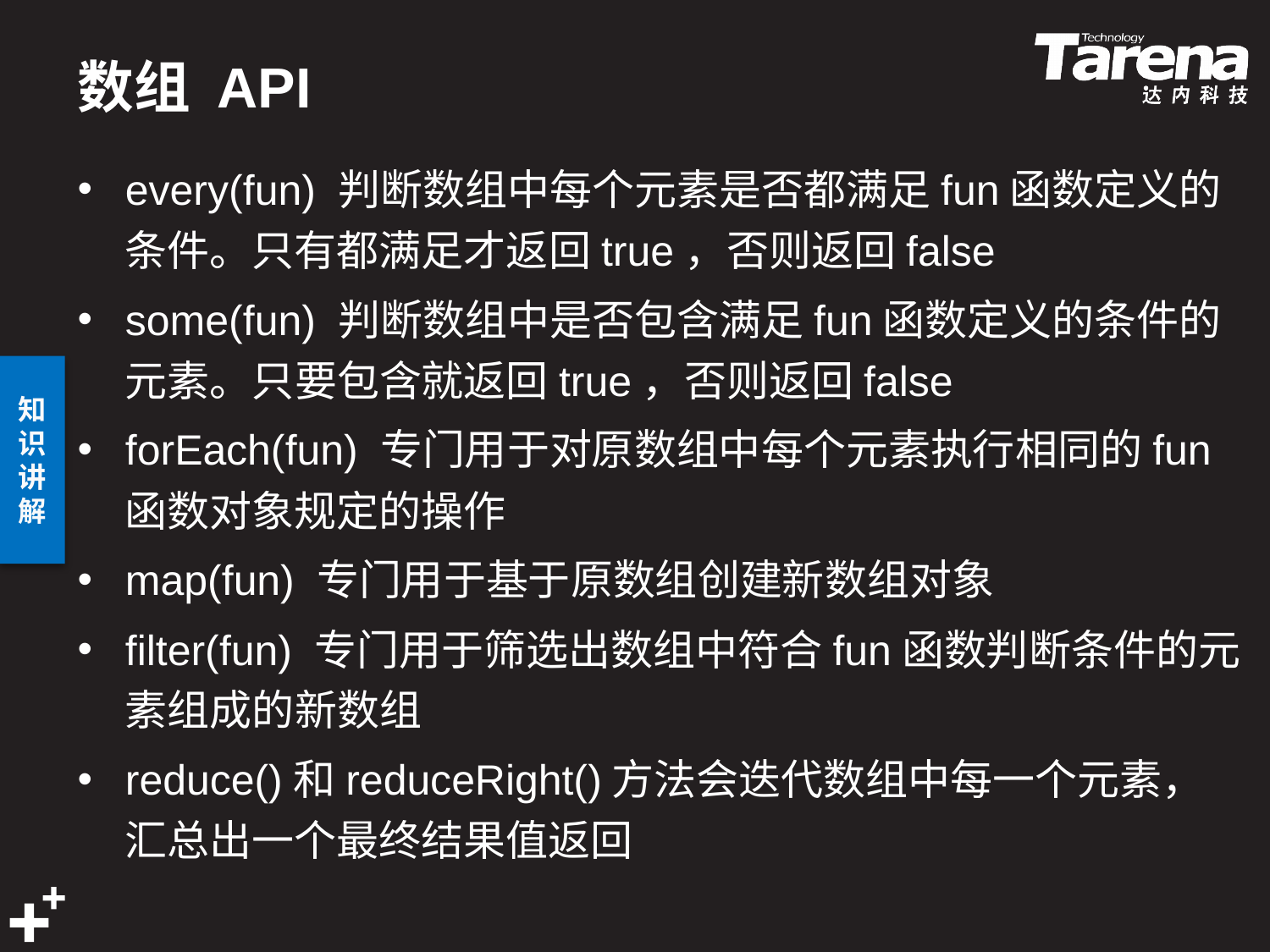

# 数组 API
every(fun) 判断数组中每个元素是否都满足fun函数定义的条件。只有都满足才返回true，否则返回false
some(fun) 判断数组中是否包含满足fun函数定义的条件的元素。只要包含就返回true，否则返回false
forEach(fun) 专门用于对原数组中每个元素执行相同的fun函数对象规定的操作
map(fun) 专门用于基于原数组创建新数组对象
filter(fun) 专门用于筛选出数组中符合fun函数判断条件的元素组成的新数组
reduce()和reduceRight()方法会迭代数组中每一个元素，汇总出一个最终结果值返回